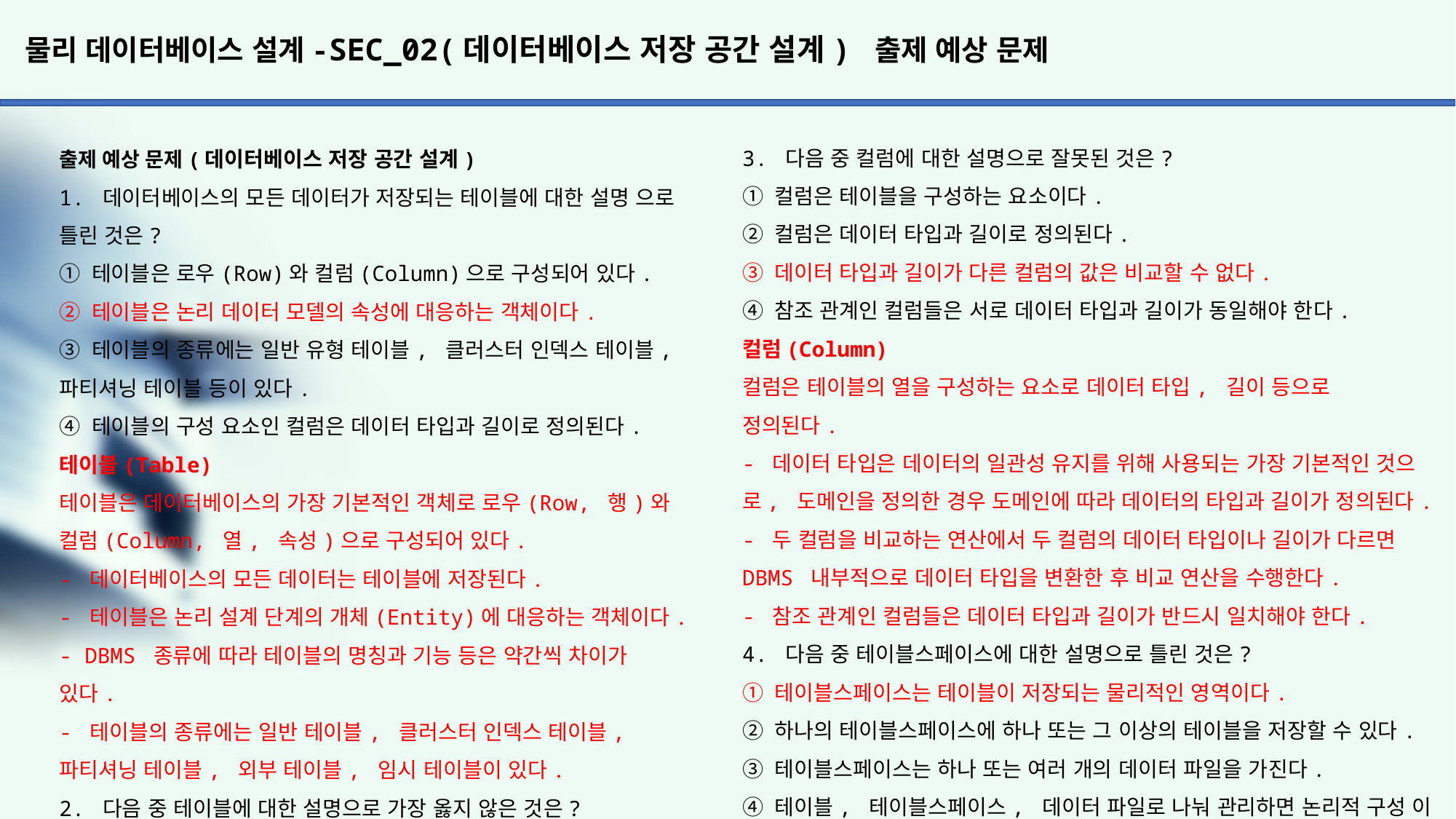

# 물리 데이터베이스 설계-SEC_02(데이터베이스 저장 공간 설계) 출제 예상 문제
3. 다음 중 컬럼에 대한 설명으로 잘못된 것은?
① 컬럼은 테이블을 구성하는 요소이다.
② 컬럼은 데이터 타입과 길이로 정의된다.
③ 데이터 타입과 길이가 다른 컬럼의 값은 비교할 수 없다.
④ 참조 관계인 컬럼들은 서로 데이터 타입과 길이가 동일해야 한다.
컬럼(Column)
컬럼은 테이블의 열을 구성하는 요소로 데이터 타입, 길이 등으로
정의된다.
- 데이터 타입은 데이터의 일관성 유지를 위해 사용되는 가장 기본적인 것으로, 도메인을 정의한 경우 도메인에 따라 데이터의 타입과 길이가 정의된다.
- 두 컬럼을 비교하는 연산에서 두 컬럼의 데이터 타입이나 길이가 다르면 DBMS 내부적으로 데이터 타입을 변환한 후 비교 연산을 수행한다.
- 참조 관계인 컬럼들은 데이터 타입과 길이가 반드시 일치해야 한다.
4. 다음 중 테이블스페이스에 대한 설명으로 틀린 것은?
① 테이블스페이스는 테이블이 저장되는 물리적인 영역이다.
② 하나의 테이블스페이스에 하나 또는 그 이상의 테이블을 저장할 수 있다.
③ 테이블스페이스는 하나 또는 여러 개의 데이터 파일을 가진다.
④ 테이블, 테이블스페이스, 데이터 파일로 나눠 관리하면 논리적 구성 이 물리적 구성에 종속되지 않아 투명성이 보장된다.
테이블스페이스(Tablespace)
테이블스페이스는 테이블이 저장되는 논리적인 영역으로, 하나의  테이블스페이스에 하나 또는 그 이상의 테이블을 저장할 수 있다.
- 테이블을 저장하면 논리적으로 테이블스페이스에 저장되고 물리적으로는 해당 테이블스페이스와 연관된 데이터 파일에 저장된다.
- 데이터베이스를 테이블, 테이블스페이스, 데이터 파일로 나눠 관리하면 논리적 구성이 물리적 구성에 종속되지 않아 투명성이 보장된다.
- 테이블스페이스는 데이터베이스에 저장되는 내용에 따라 테이블, 인덱스, 임시(Temporary) 등의 용도로 구분하여 설계한다.
출제 예상 문제(데이터베이스 저장 공간 설계)
1. 데이터베이스의 모든 데이터가 저장되는 테이블에 대한 설명 으로 틀린 것은?
① 테이블은 로우(Row)와 컬럼(Column)으로 구성되어 있다.
② 테이블은 논리 데이터 모델의 속성에 대응하는 객체이다.
③ 테이블의 종류에는 일반 유형 테이블, 클러스터 인덱스 테이블,  파티셔닝 테이블 등이 있다.
④ 테이블의 구성 요소인 컬럼은 데이터 타입과 길이로 정의된다.
테이블(Table)
테이블은 데이터베이스의 가장 기본적인 객체로 로우(Row, 행)와
컬럼(Column, 열, 속성)으로 구성되어 있다.
- 데이터베이스의 모든 데이터는 테이블에 저장된다.
- 테이블은 논리 설계 단계의 개체(Entity)에 대응하는 객체이다.
- DBMS 종류에 따라 테이블의 명칭과 기능 등은 약간씩 차이가
있다.
- 테이블의 종류에는 일반 테이블, 클러스터 인덱스 테이블,
파티셔닝 테이블, 외부 테이블, 임시 테이블이 있다.
2. 다음 중 테이블에 대한 설명으로 가장 옳지 않은 것은?
① 일반 유형 테이블에 저장되는 데이터의 로우(Row) 위치는 속성 값에 상관없이 데이터가 저장되는 순서에 따라 결정된다.
② 클러스터 인덱스 테이블은 기본키나 인덱스 키의 순서에 따라 데이터가 저장된다.
③ 임시 테이블은 절차적인 처리를 위해 임시로 사용하는 테이블 이다.
④ 외부 테이블은 트랜잭션 별로 데이터를 저장하고 처리할 수 있는 테이블이다.
일반 테이블
일반 테이블은 현재 사용되는 대부분의 DBMS에서 표준 테이블로
사용되는 테이블 형태이다.
- 테이블에 저장되는 데이터의 로우(Row) 위치는 속성 값에
상관없이 데이터가 저장되는 순서에 따라 결정된다.
- 데이터가 일정한 기준 없이 입력되는 순으로 테이블에 저장된다.
클러스터드 인덱스 테이블(Clustered Index Table)
클러스터드 인덱스 테이블은 기본키(PK)나 인덱스 키의 순서에
따라 데이터가 저장되는 테이블이다.
- 클러스터드 인덱스 테이블은 일반적인 인덱스를 사용하는 테이블에 비해 접근 경로가 단축된다.
- 데이터가 기본키인 필드를 기준으로 오름차순 정렬되어 테이블에 저장된다.
임시 테이블(Temporary Table)
임시 테이블은 트랙잭션이나 세션 별로 데이터를 저장하고 처리할 수 있는 테이블이다.
- 임시 테이블에 저장된 데이터는 트랜잭션이 종료되면 삭제된다.
- 임시 테이블은 절차적인 처리를 위해 임시로 사용하는 테이블이다.
외부 테이블(External Tables)
외부 테이블은 데이터베이스에서 일반 테이블처럼 이용할 수 있는
외부 파일로, 데이터베이스 내에 객체로 존재한다.
- 외부 테이블은 데이터웨어하우스(Data Warehouse)에서 ETL(Extraction Transformation Loading) 등의 작업에 유용하게
사용된다.